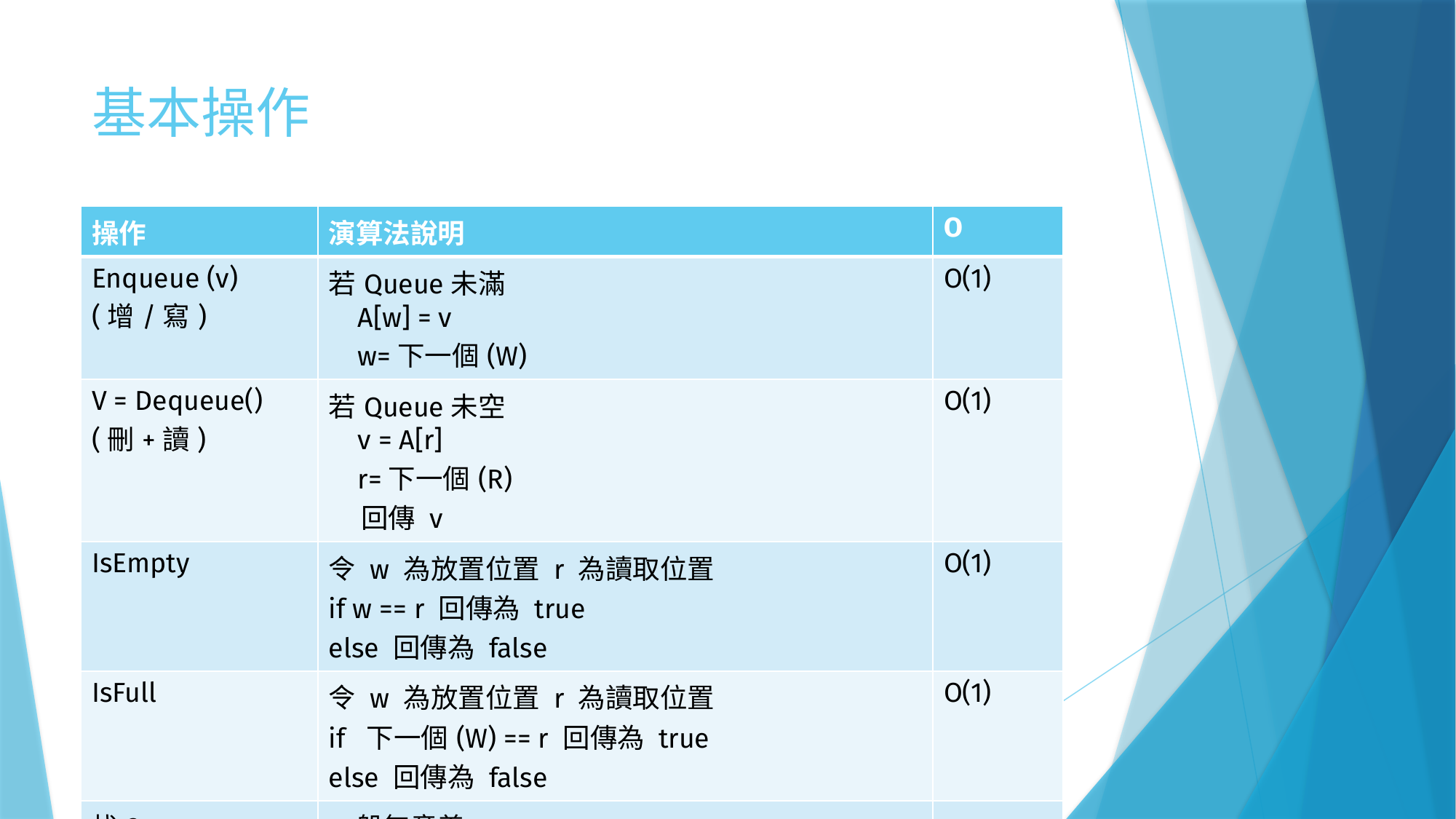

# 基本操作
| 操作 | 演算法說明 | O |
| --- | --- | --- |
| Enqueue (v) (增/寫) | 若Queue未滿 A[w] = v w=下一個(W) | O(1) |
| V = Dequeue() (刪+讀) | 若Queue未空 v = A[r] r=下一個(R) 回傳 v | O(1) |
| IsEmpty | 令 w 為放置位置 r 為讀取位置 if w == r 回傳為 true else 回傳為 false | O(1) |
| IsFull | 令 w 為放置位置 r 為讀取位置 if 下一個(W) == r 回傳為 true else 回傳為 false | O(1) |
| 找? | 一般無意義 |  |